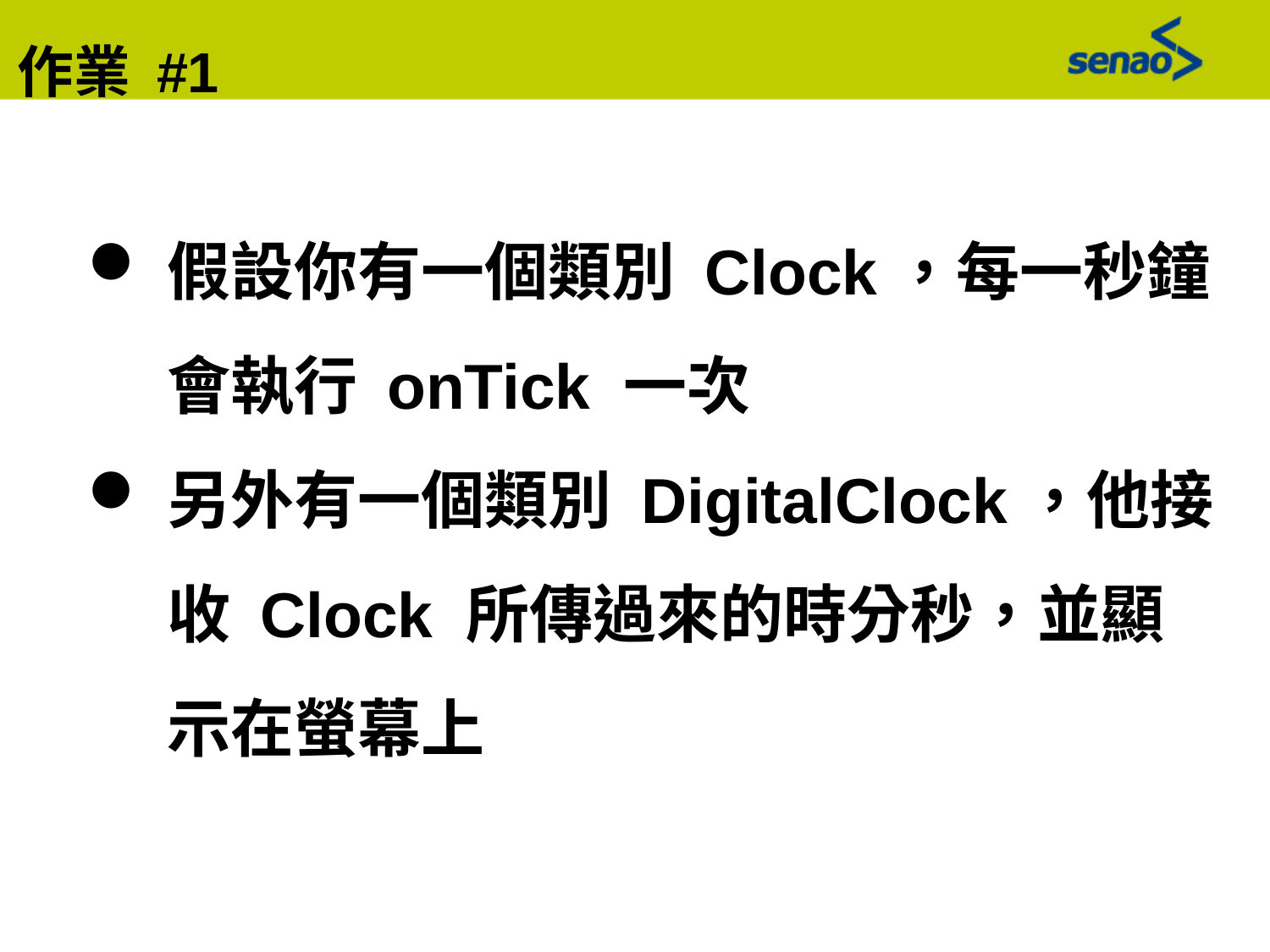

作業 #1
假設你有一個類別 Clock，每一秒鐘會執行 onTick 一次
另外有一個類別 DigitalClock，他接收 Clock 所傳過來的時分秒，並顯示在螢幕上